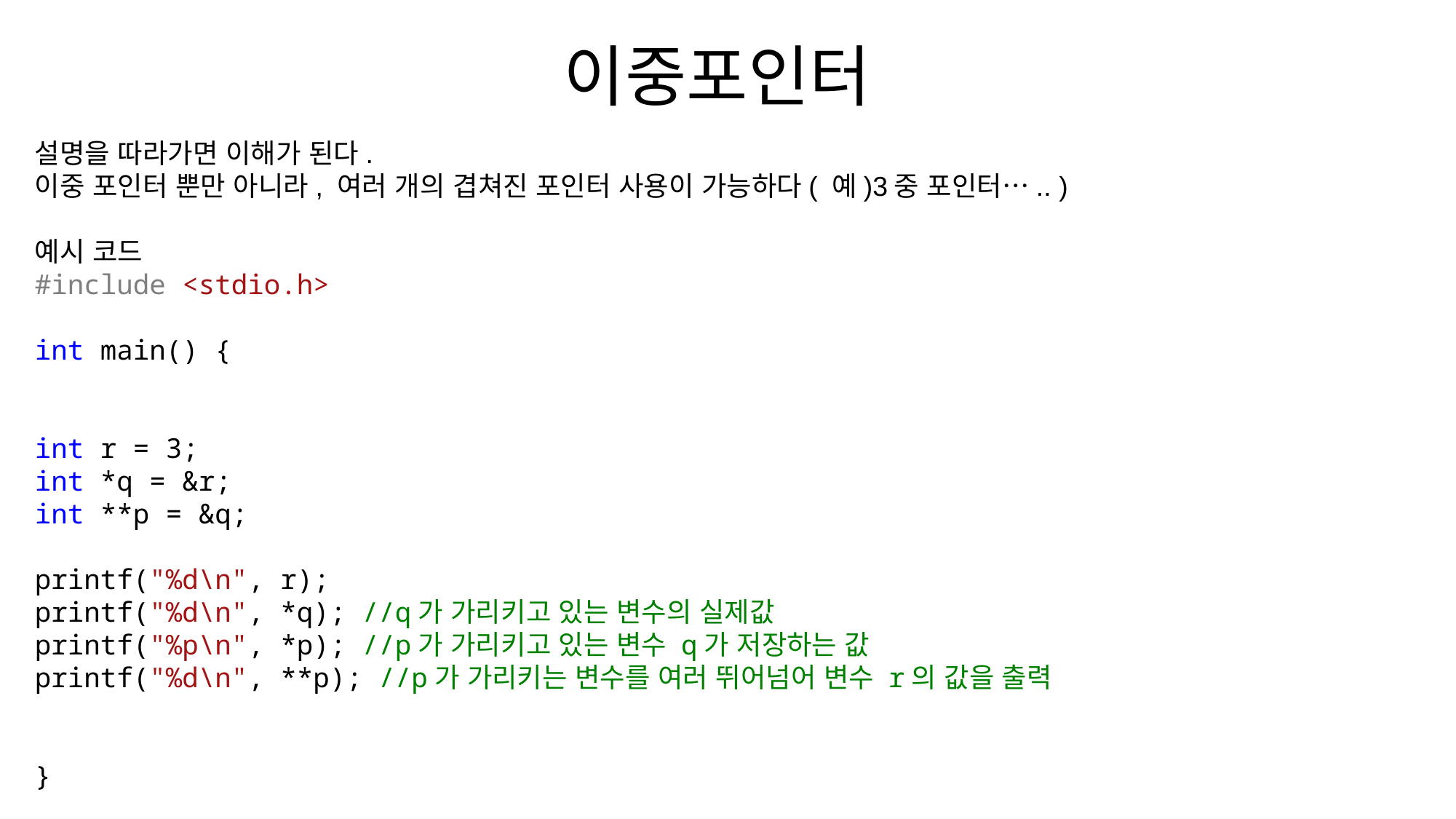

# 이중포인터
설명을 따라가면 이해가 된다.
이중 포인터 뿐만 아니라, 여러 개의 겹쳐진 포인터 사용이 가능하다( 예)3중 포인터….. )

예시 코드
#include <stdio.h>

int main() {

int r = 3;
int *q = &r;
int **p = &q;

printf("%d\n", r);
printf("%d\n", *q); //q가 가리키고 있는 변수의 실제값
printf("%p\n", *p); //p가 가리키고 있는 변수 q가 저장하는 값
printf("%d\n", **p); //p가 가리키는 변수를 여러 뛰어넘어 변수 r의 값을 출력

}